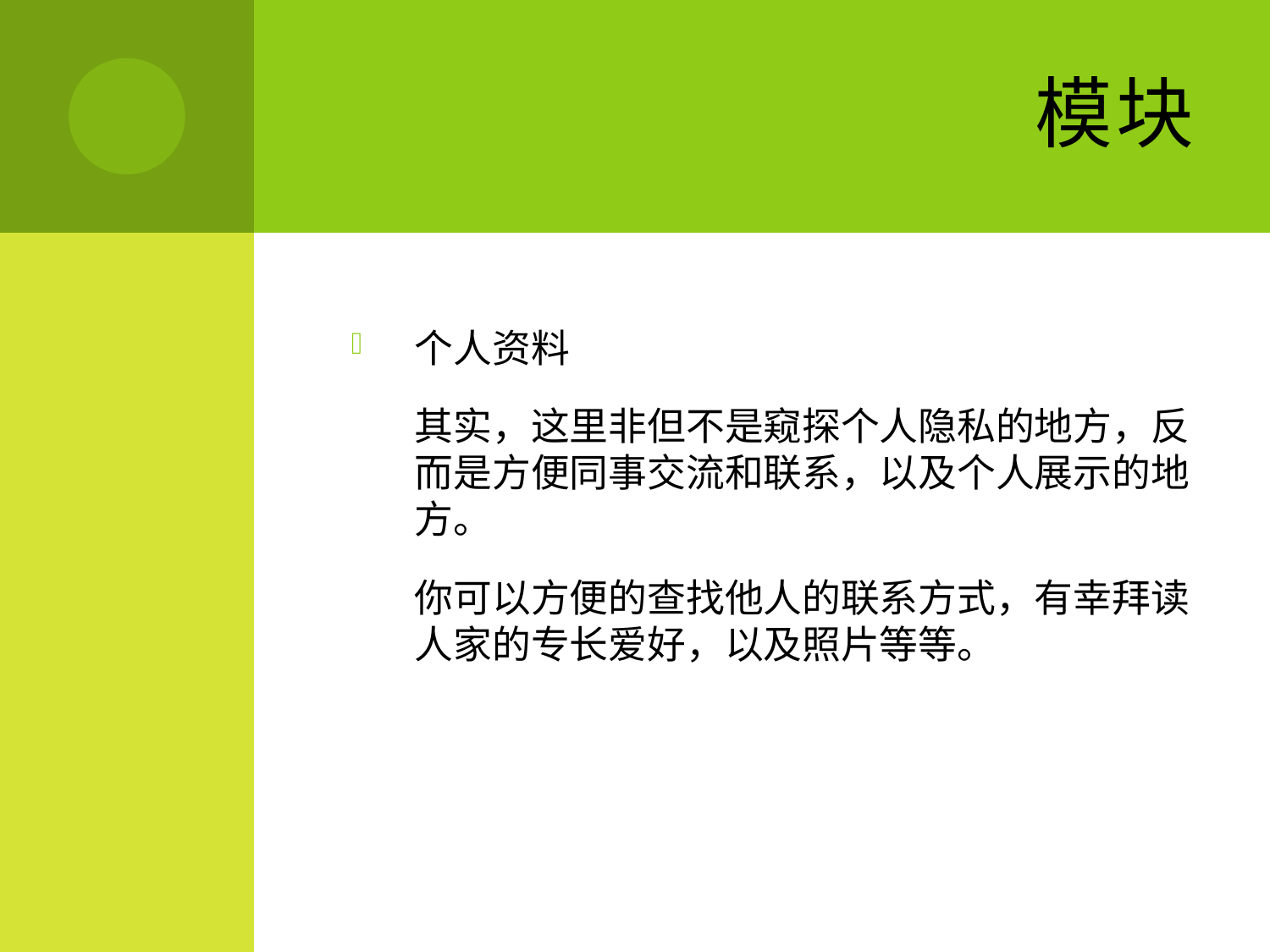

# 模块
个人资料
	其实，这里非但不是窥探个人隐私的地方，反而是方便同事交流和联系，以及个人展示的地方。
	你可以方便的查找他人的联系方式，有幸拜读人家的专长爱好，以及照片等等。